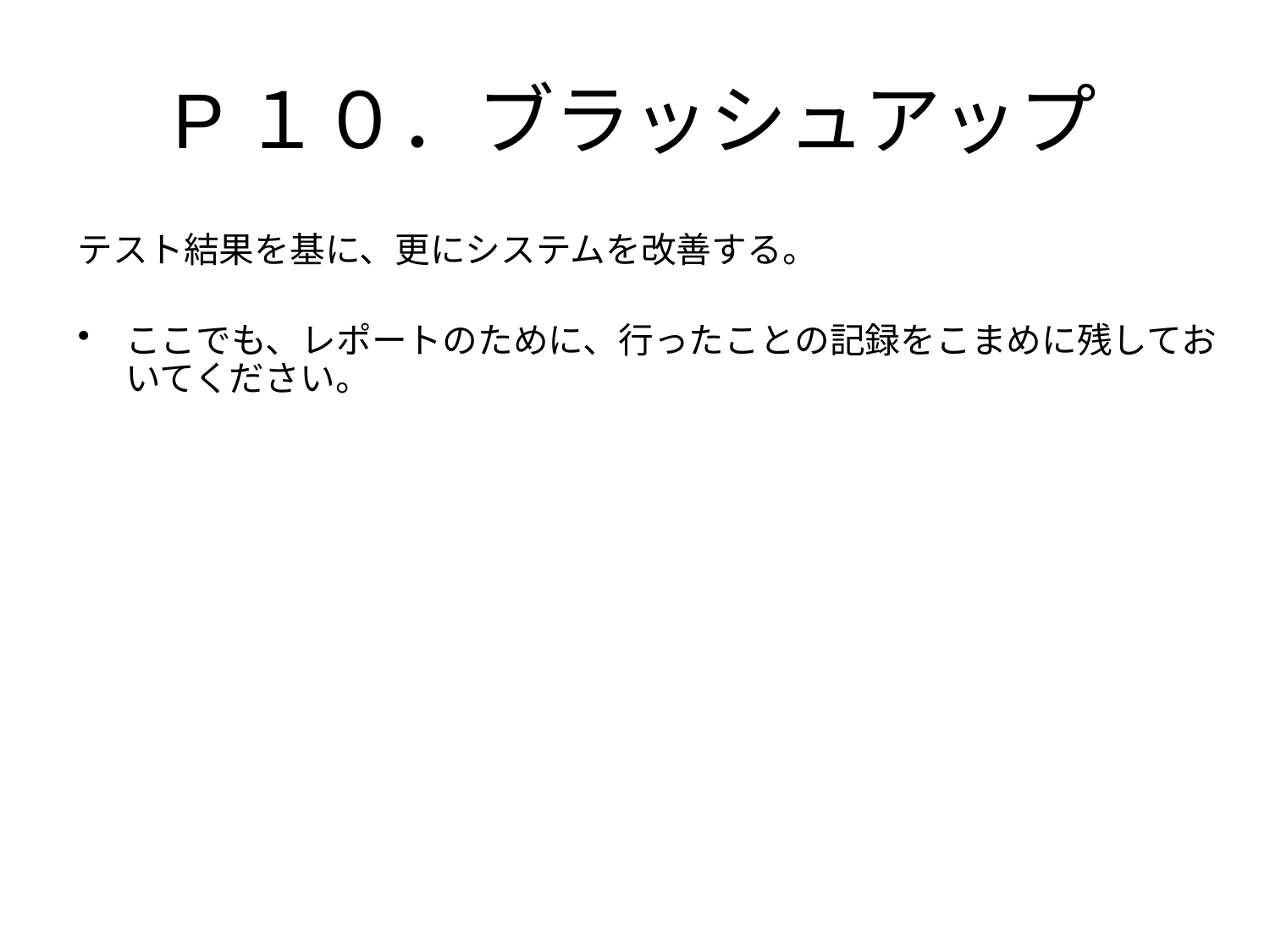

# P１０．ブラッシュアップ
テスト結果を基に、更にシステムを改善する。

ここでも、レポートのために、行ったことの記録をこまめに残しておいてください。